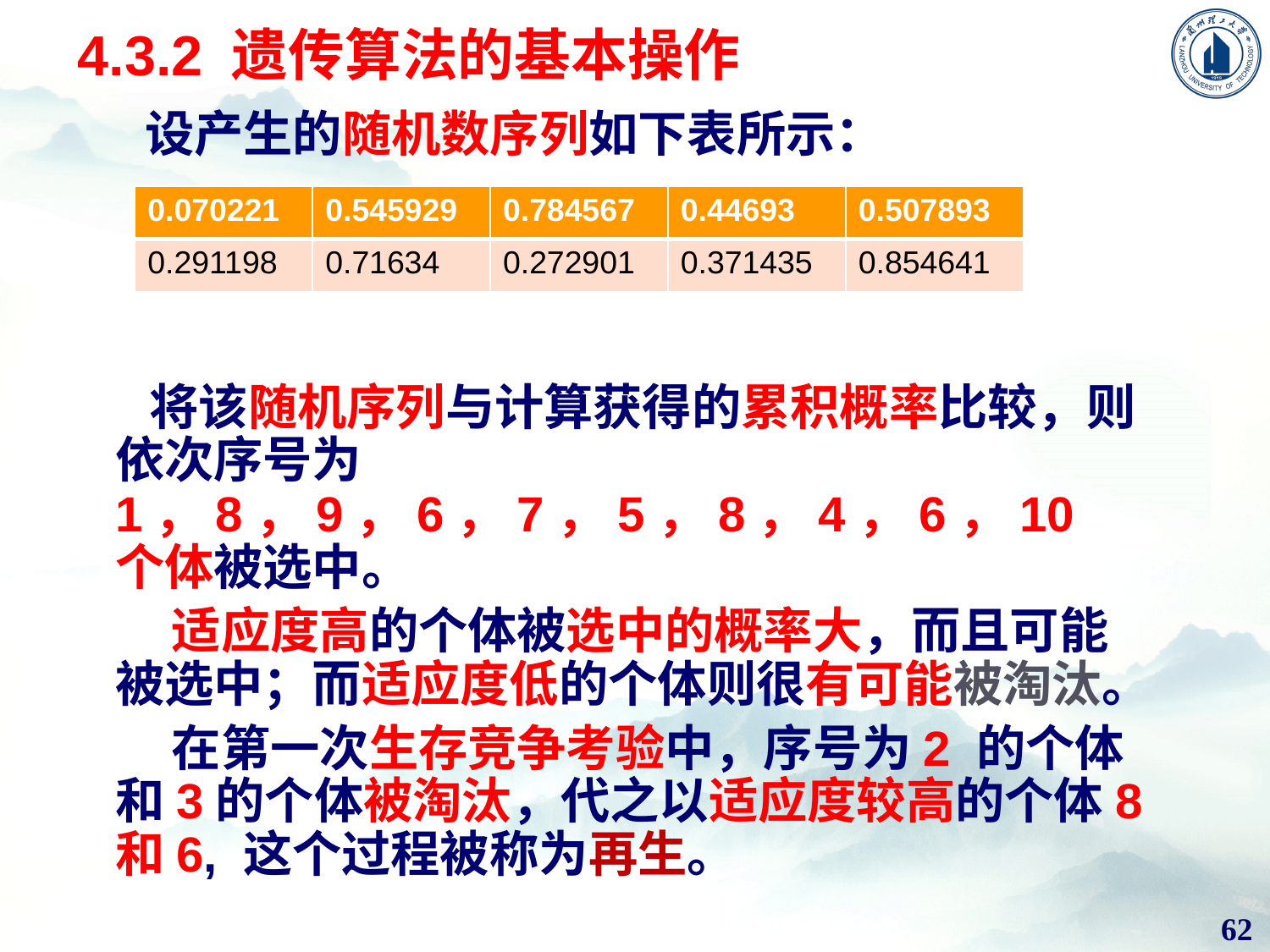

4.3.2 遗传算法的基本操作
    设产生的随机数序列如下表所示：

| 0.070221 | 0.545929 | 0.784567 | 0.44693 | 0.507893 |
| --- | --- | --- | --- | --- |
| 0.291198 | 0.71634 | 0.272901 | 0.371435 | 0.854641 |
  将该随机序列与计算获得的累积概率比较，则依次序号为1，8，9，6，7，5，8，4，6，10 个体被选中。
    适应度高的个体被选中的概率大，而且可能被选中；而适应度低的个体则很有可能被淘汰。
    在第一次生存竞争考验中，序号为2 的个体和3的个体被淘汰，代之以适应度较高的个体8和6, 这个过程被称为再生。
62